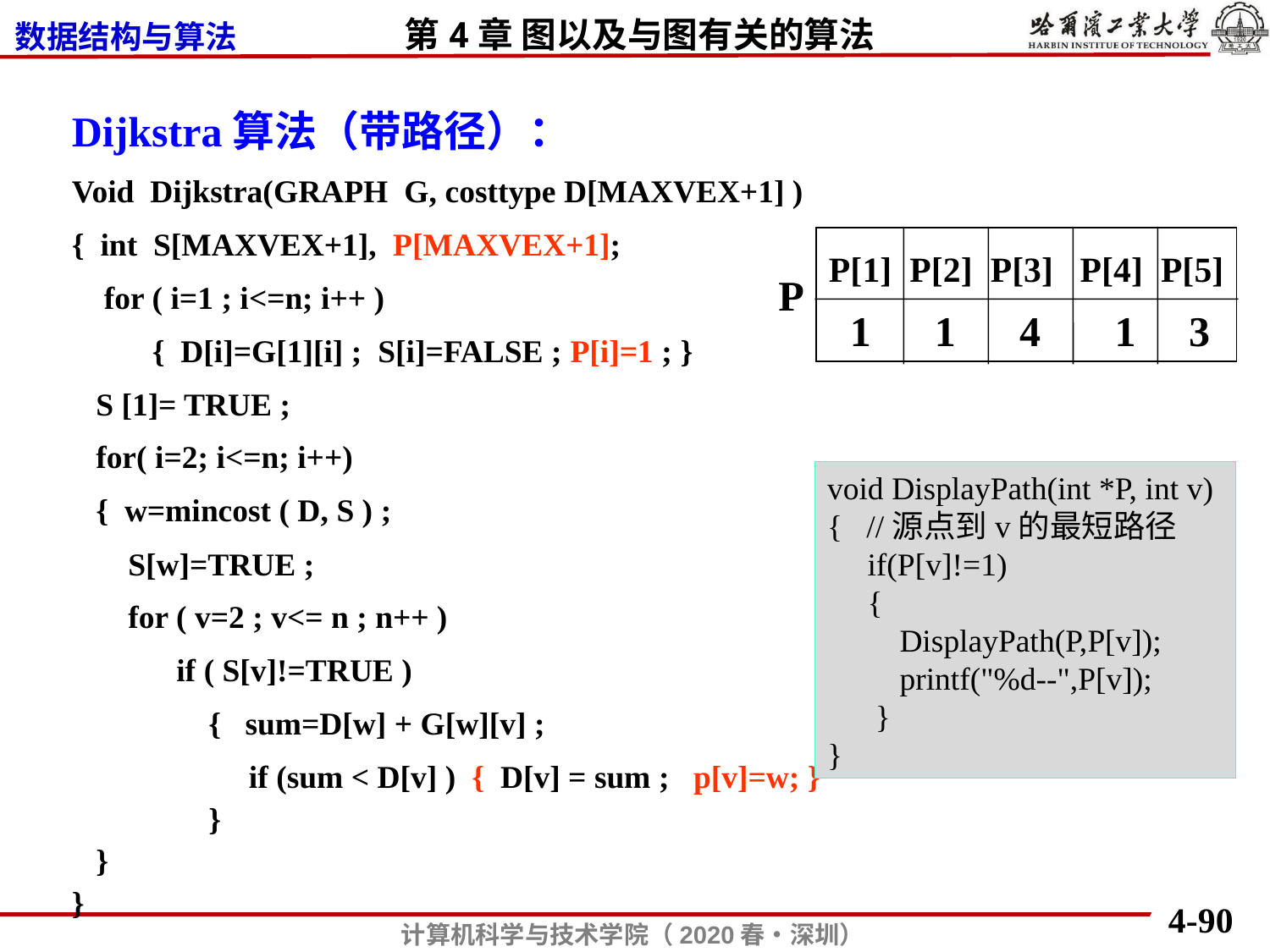

Dijkstra算法（带路径）：
Void  Dijkstra(GRAPH  G, costtype D[MAXVEX+1] )
{  int  S[MAXVEX+1],  P[MAXVEX+1];
    for ( i=1 ; i<=n; i++ )
          {  D[i]=G[1][i] ;  S[i]=FALSE ; P[i]=1 ; }
   S [1]= TRUE ;
   for( i=2; i<=n; i++)
   {  w=mincost ( D, S ) ;
       S[w]=TRUE ;
       for ( v=2 ; v<= n ; n++ )
             if ( S[v]!=TRUE )
                 {   sum=D[w] + G[w][v] ;
                      if (sum < D[v] )  {  D[v] = sum ;   p[v]=w; }
                 }
   }
}

P[1]  P[2]  P[3]   P[4]  P[5]
  1      1      4       1     3
P

void DisplayPath(int *P, int v)
{   //源点到v的最短路径
     if(P[v]!=1)
     {
         DisplayPath(P,P[v]);
         printf("%d--",P[v]);
      }
}